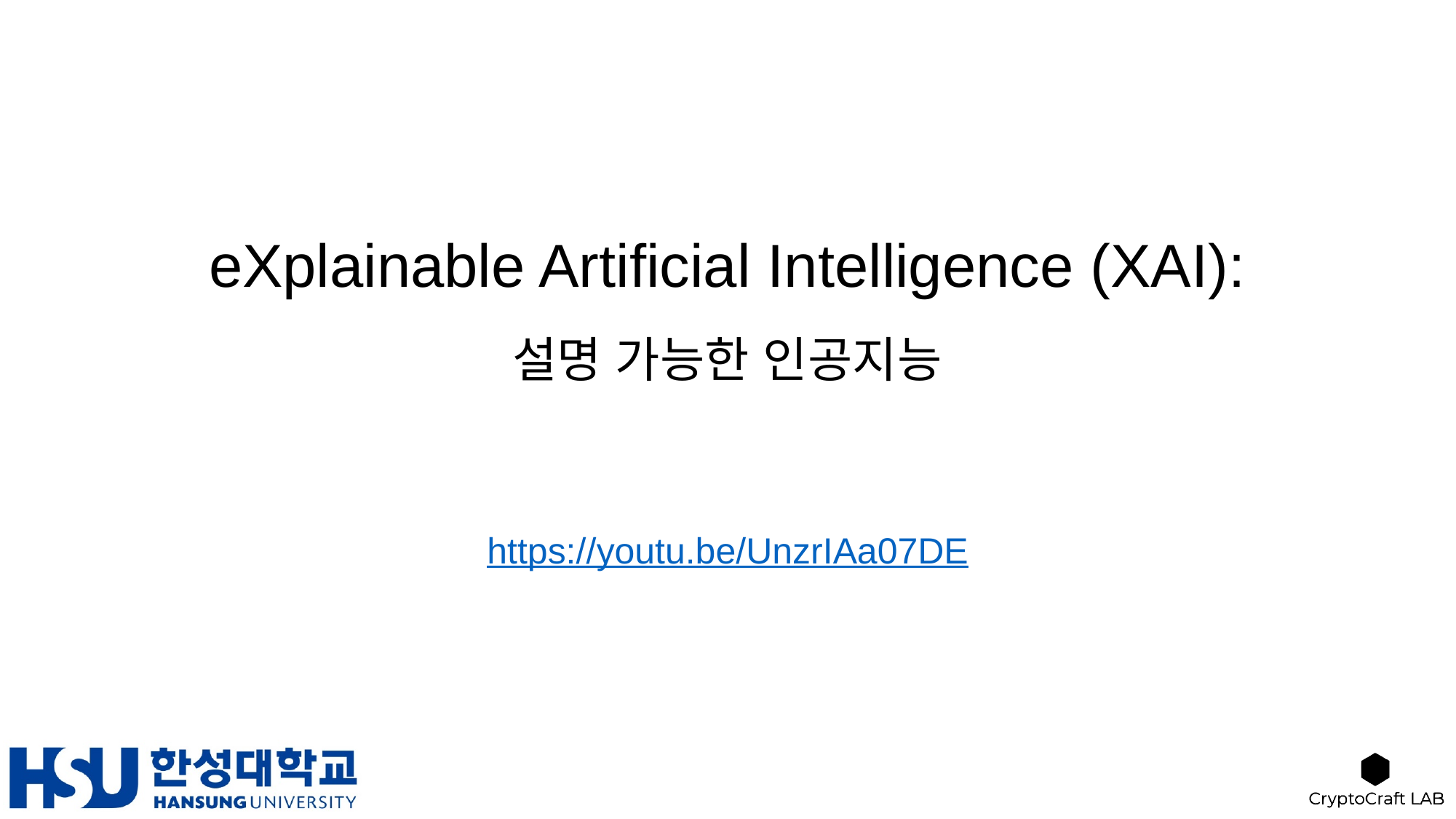

# eXplainable Artificial Intelligence (XAI): 설명 가능한 인공지능
https://youtu.be/UnzrIAa07DE